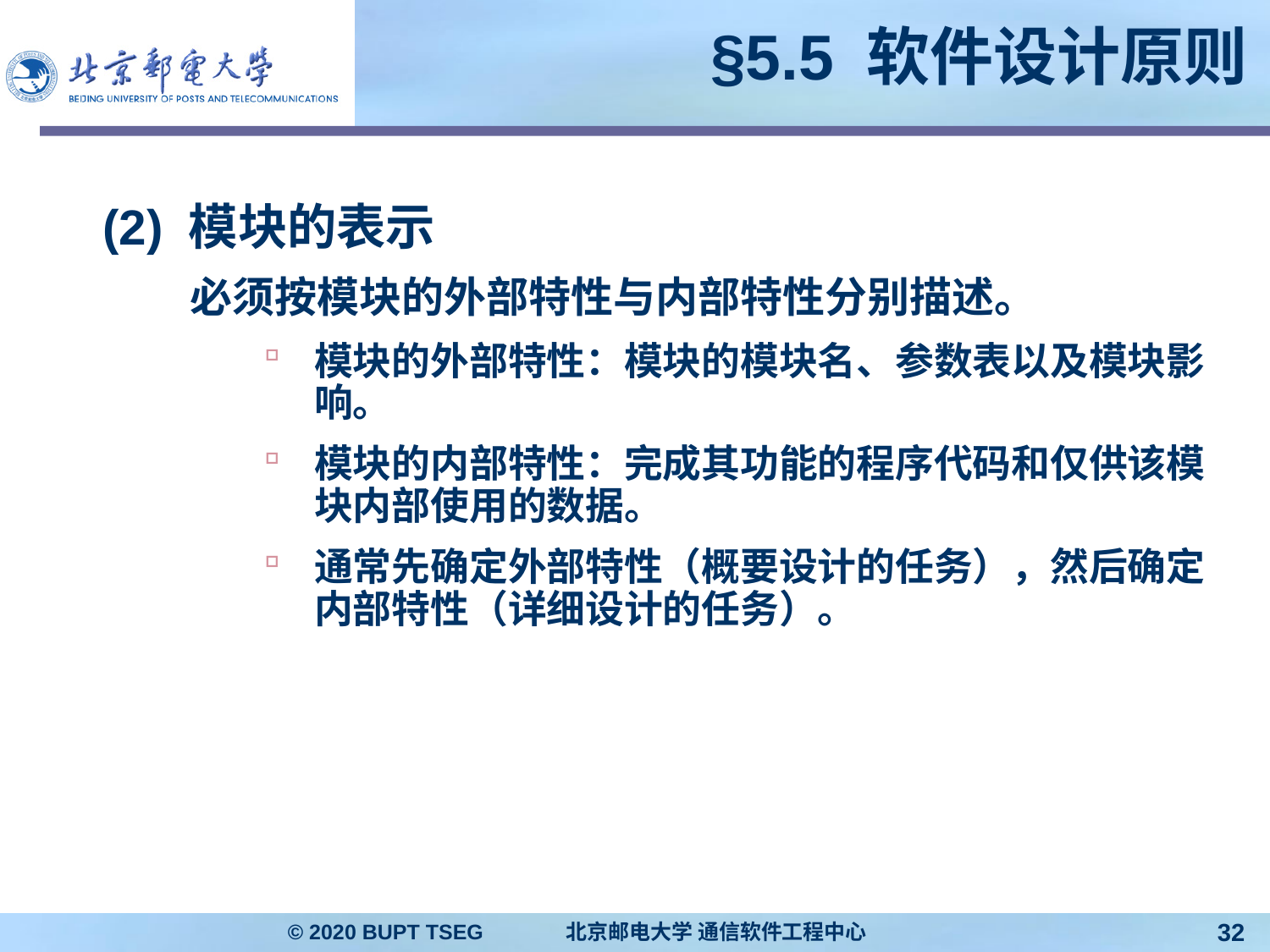

# §5.5 软件设计原则
(2) 模块的表示
必须按模块的外部特性与内部特性分别描述。
模块的外部特性：模块的模块名、参数表以及模块影响。
模块的内部特性：完成其功能的程序代码和仅供该模块内部使用的数据。
通常先确定外部特性（概要设计的任务），然后确定内部特性（详细设计的任务）。

© 2020 BUPT TSEG             北京邮电大学 通信软件工程中心